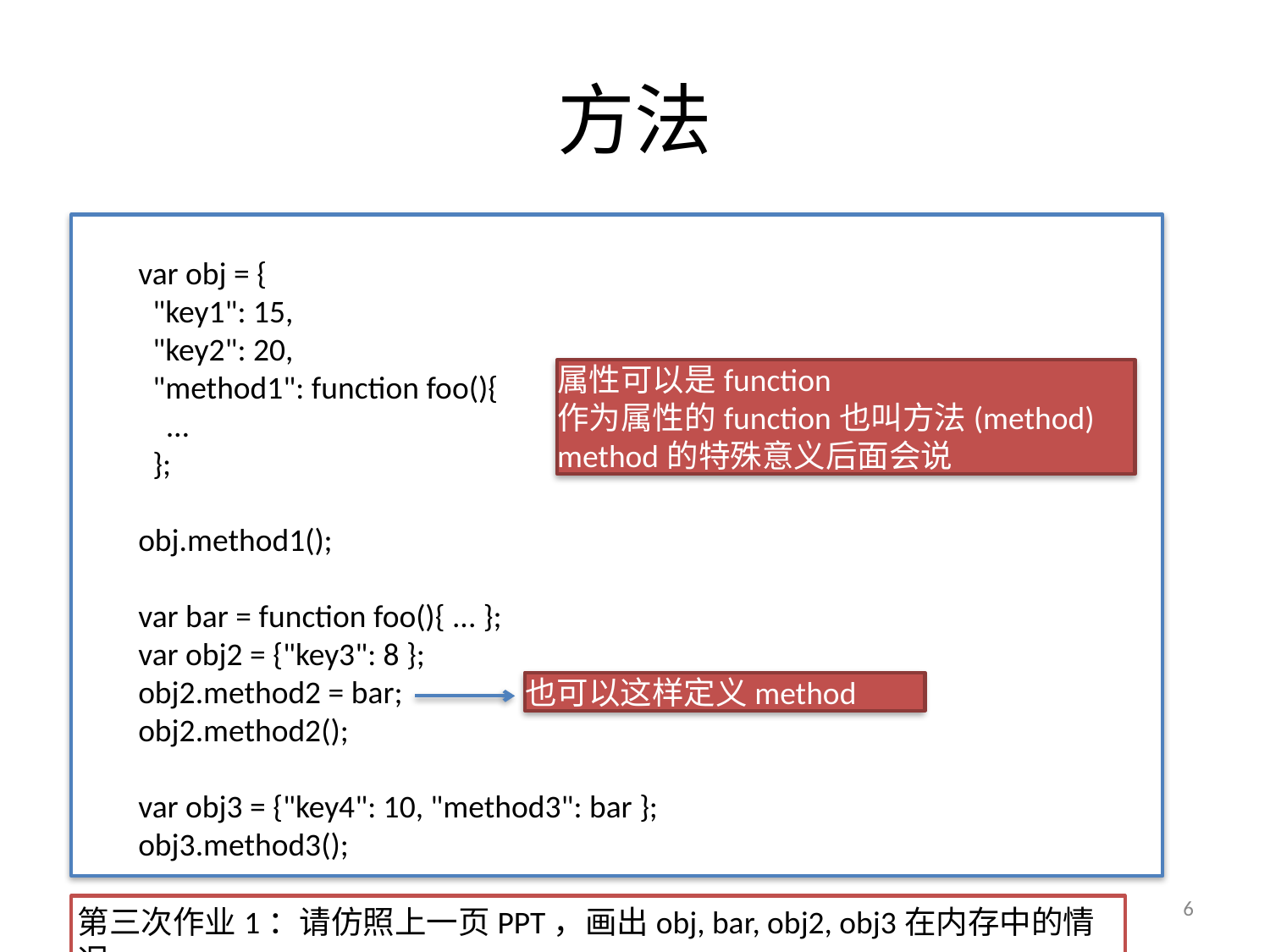

# 方法

var obj = {
  "key1": 15,
  "key2": 20,
  "method1": function foo(){
    …
  };

obj.method1();

var bar = function foo(){ ... };
var obj2 = {"key3": 8 };
obj2.method2 = bar;
obj2.method2();

var obj3 = {"key4": 10, "method3": bar };
obj3.method3();

属性可以是function
作为属性的function也叫方法(method)
method的特殊意义后面会说
也可以这样定义method
6
第三次作业1：请仿照上一页PPT，画出obj, bar, obj2, obj3在内存中的情况